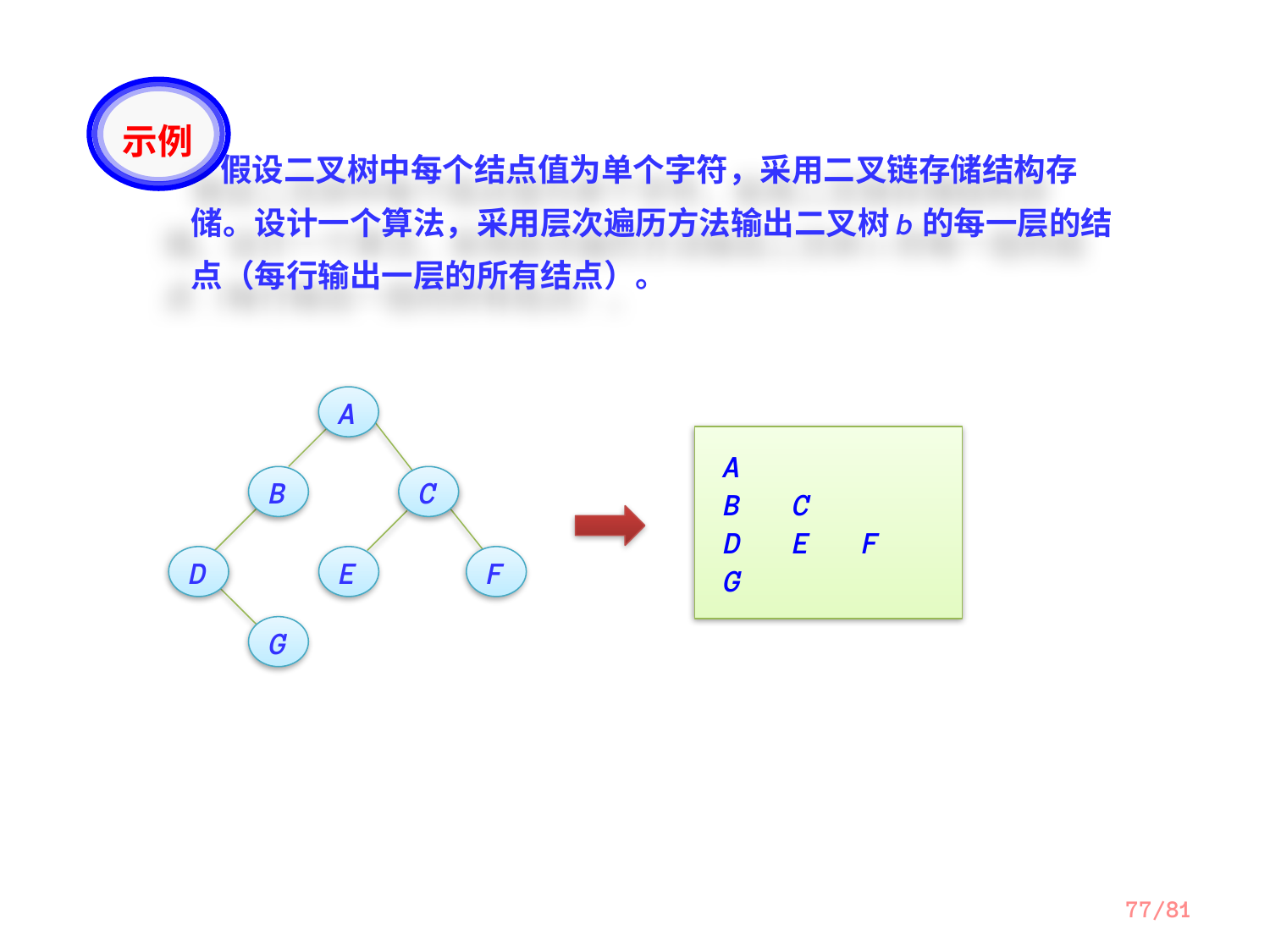

示例
   假设二叉树中每个结点值为单个字符，采用二叉链存储结构存储。设计一个算法，采用层次遍历方法输出二叉树b的每一层的结点（每行输出一层的所有结点）。
A

B
C

D
E
F

G
A
B   C
D   E   F
G

77/81